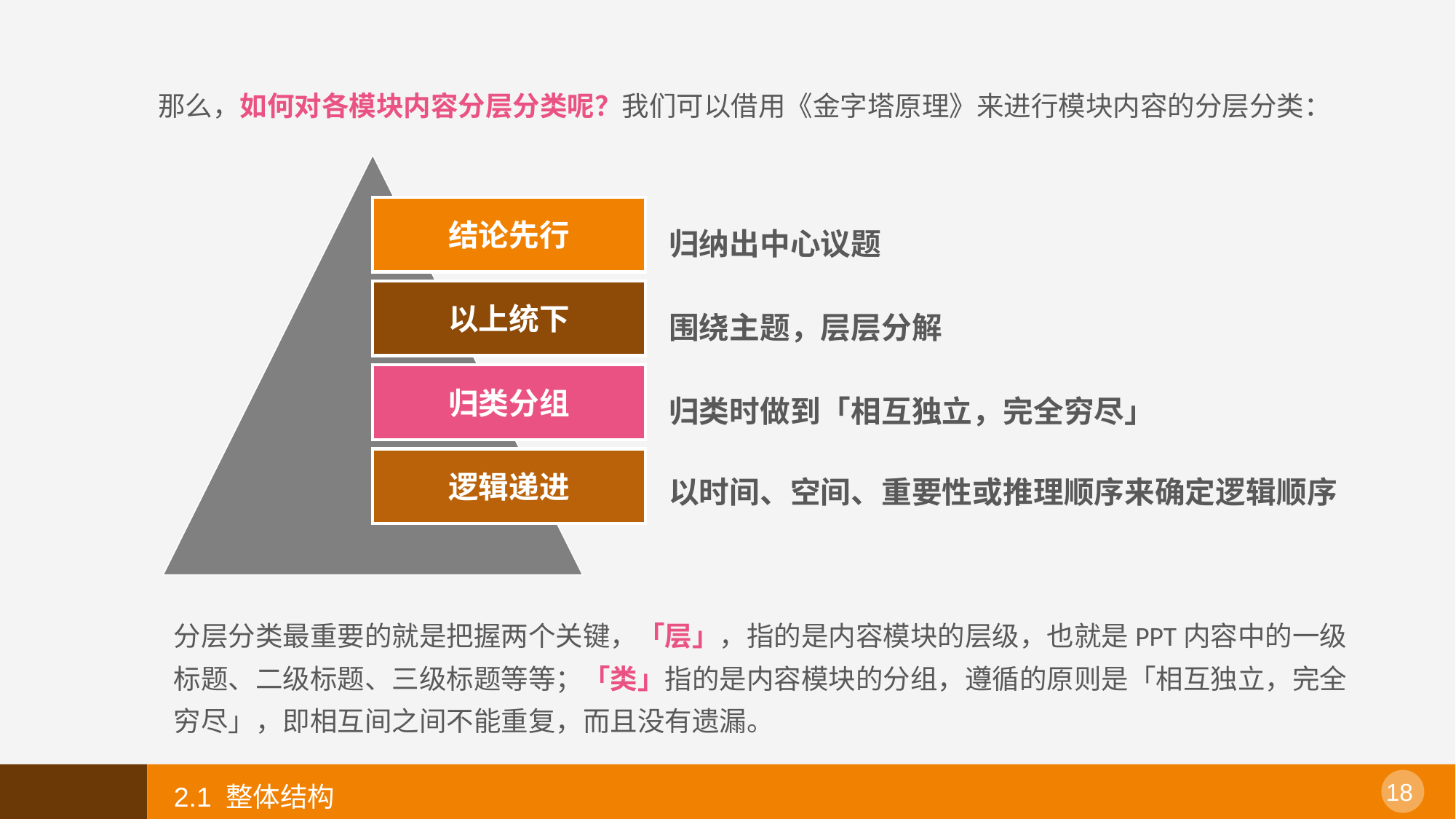

那么，如何对各模块内容分层分类呢？我们可以借用《金字塔原理》来进行模块内容的分层分类：

结论先行
归纳出中心议题
以上统下
围绕主题，层层分解
归类分组
归类时做到「相互独立，完全穷尽」
逻辑递进
以时间、空间、重要性或推理顺序来确定逻辑顺序
分层分类最重要的就是把握两个关键，「层」，指的是内容模块的层级，也就是PPT内容中的一级标题、二级标题、三级标题等等；「类」指的是内容模块的分组，遵循的原则是「相互独立，完全穷尽」，即相互间之间不能重复，而且没有遗漏。
2.1 整体结构